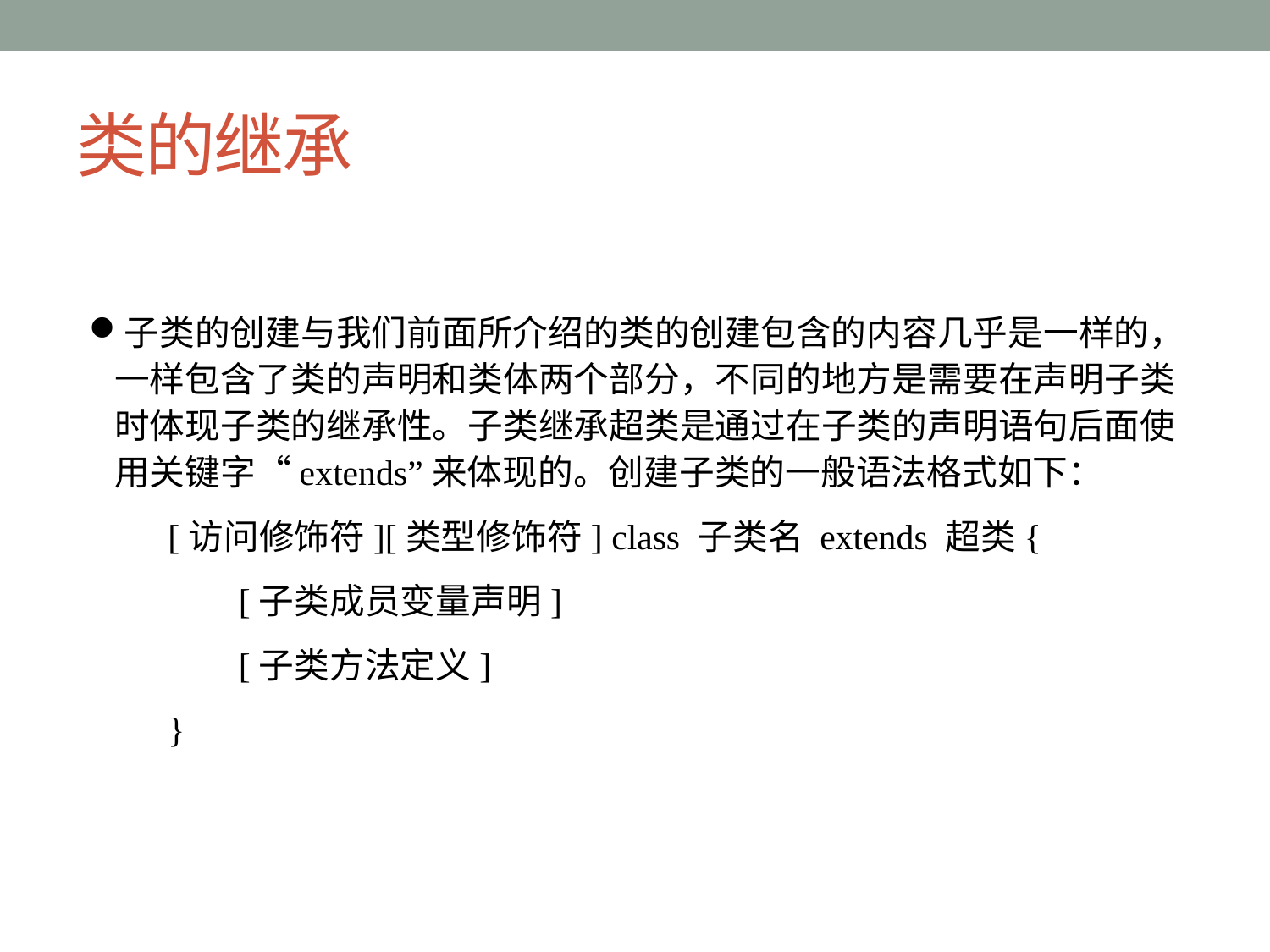

# 类的继承
子类的创建与我们前面所介绍的类的创建包含的内容几乎是一样的，一样包含了类的声明和类体两个部分，不同的地方是需要在声明子类时体现子类的继承性。子类继承超类是通过在子类的声明语句后面使用关键字“extends”来体现的。创建子类的一般语法格式如下：
　　[访问修饰符][类型修饰符] class 子类名 extends 超类{
　　　　[子类成员变量声明]
　　　　[子类方法定义]
　　}